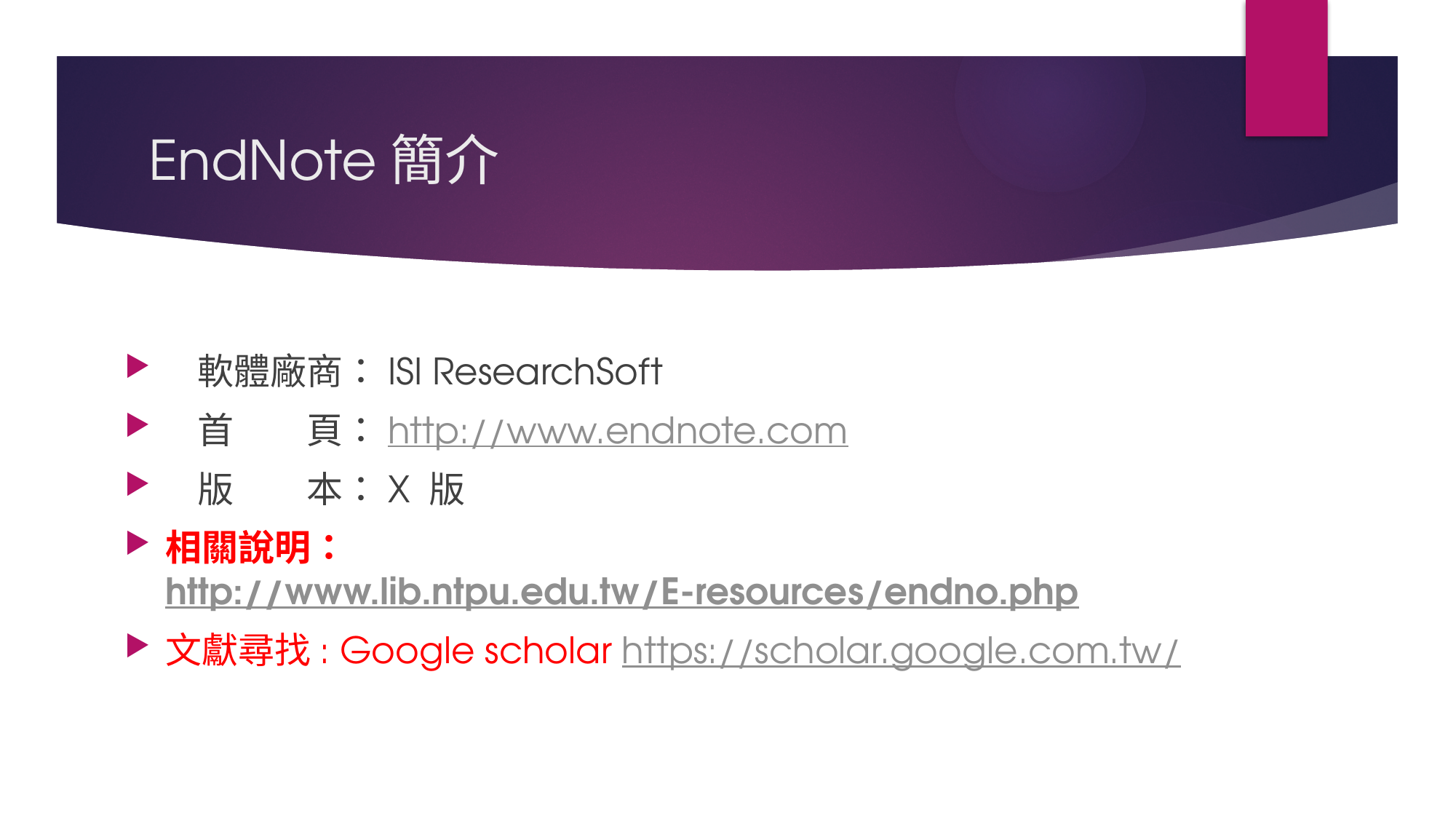

# EndNote簡介

軟體廠商：ISI ResearchSoft
首　　頁：http://www.endnote.com
版　　本：X 版
相關說明：http://www.lib.ntpu.edu.tw/E-resources/endno.php
文獻尋找: Google scholar https://scholar.google.com.tw/